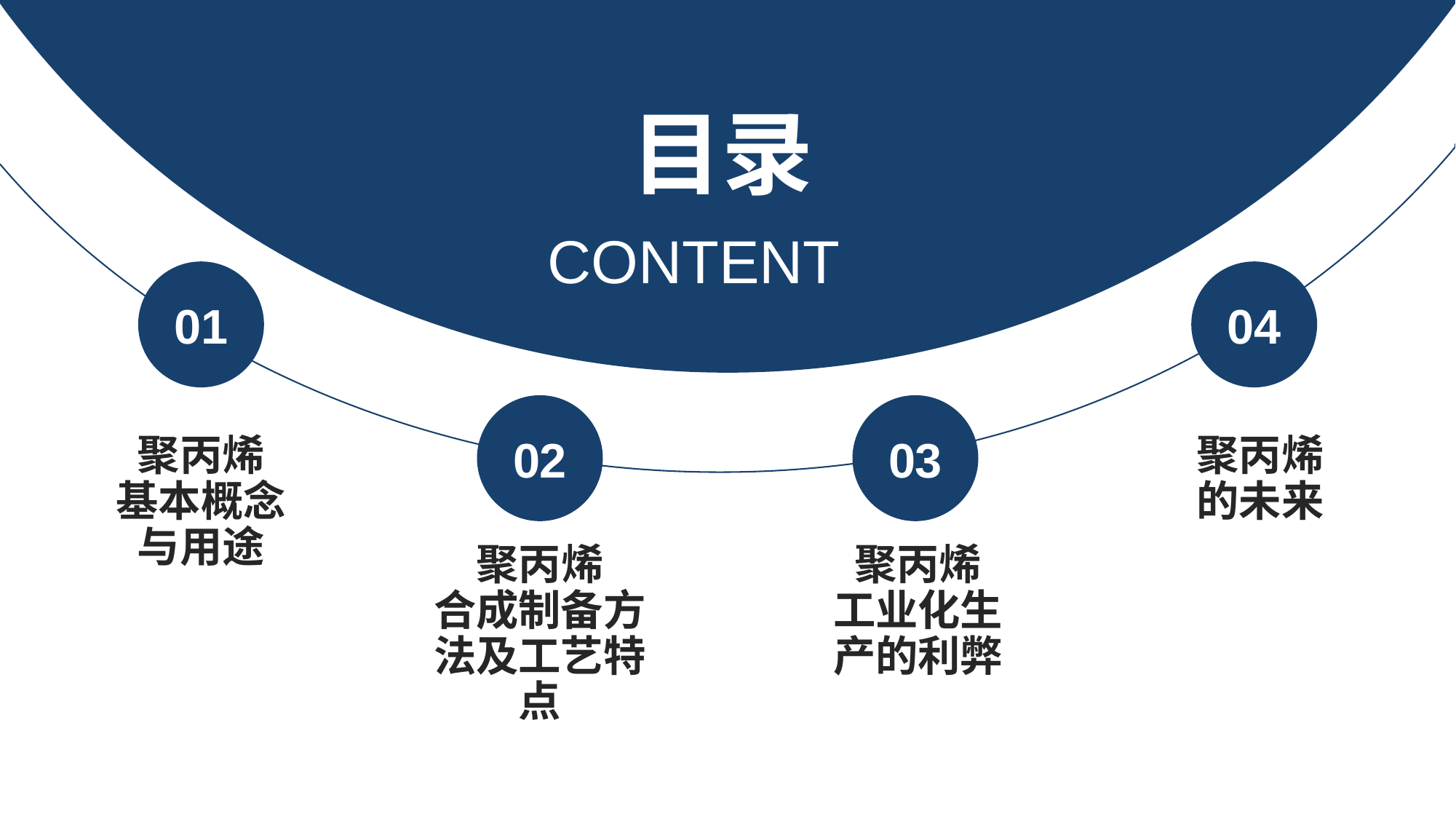

行业PPT模板http://www.1ppt.com/hangye/
目录

CONTENT
01
04
02
03
聚丙烯
基本概念与用途
聚丙烯
的未来
聚丙烯
合成制备方法及工艺特点

聚丙烯
工业化生产的利弊